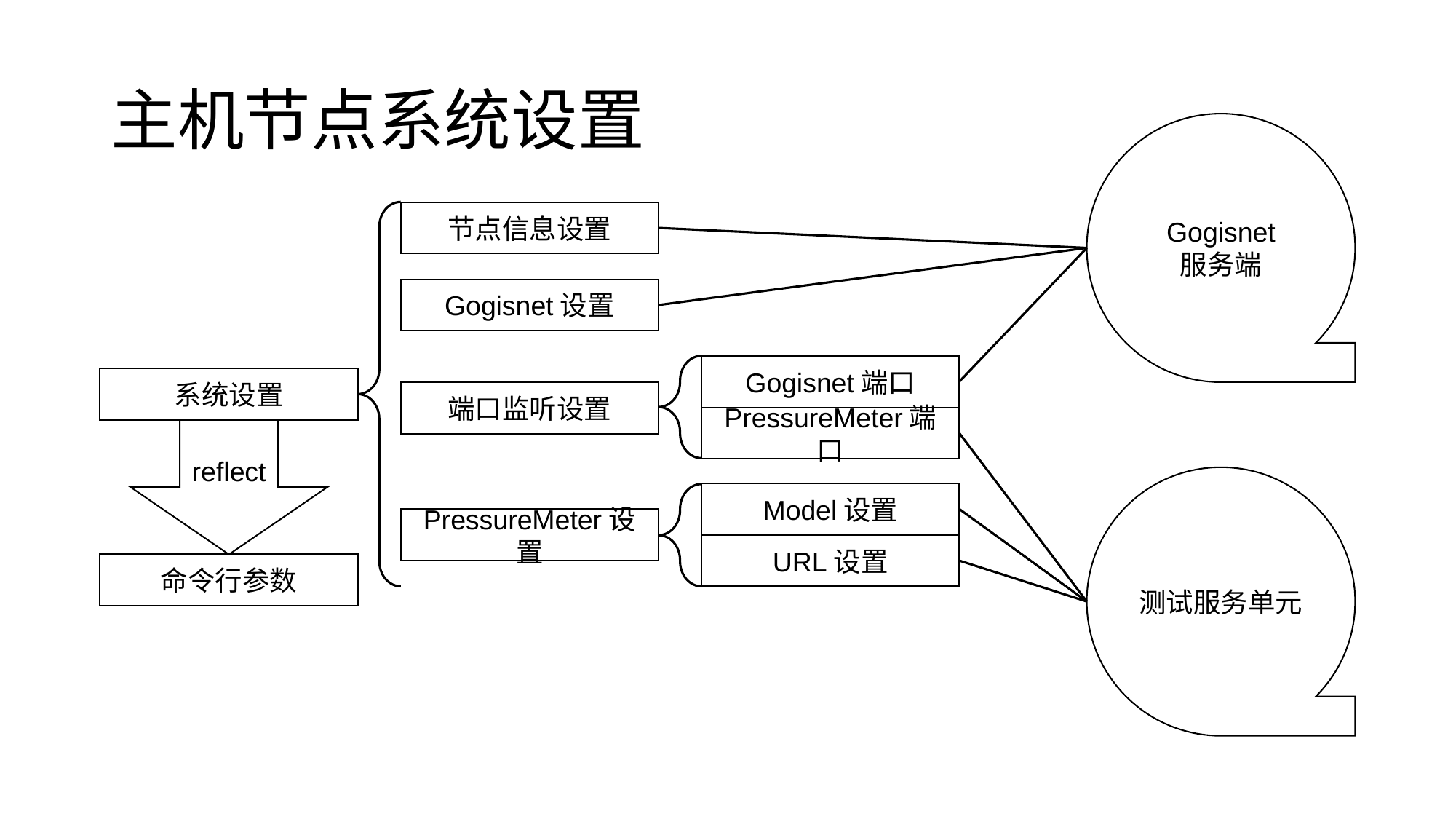

# 主机节点系统设置
Gogisnet
服务端

节点信息设置
Gogisnet设置

Gogisnet端口
端口监听设置
PressureMeter端口
系统设置
reflect
Model设置

PressureMeter设置
URL设置
命令行参数
测试服务单元